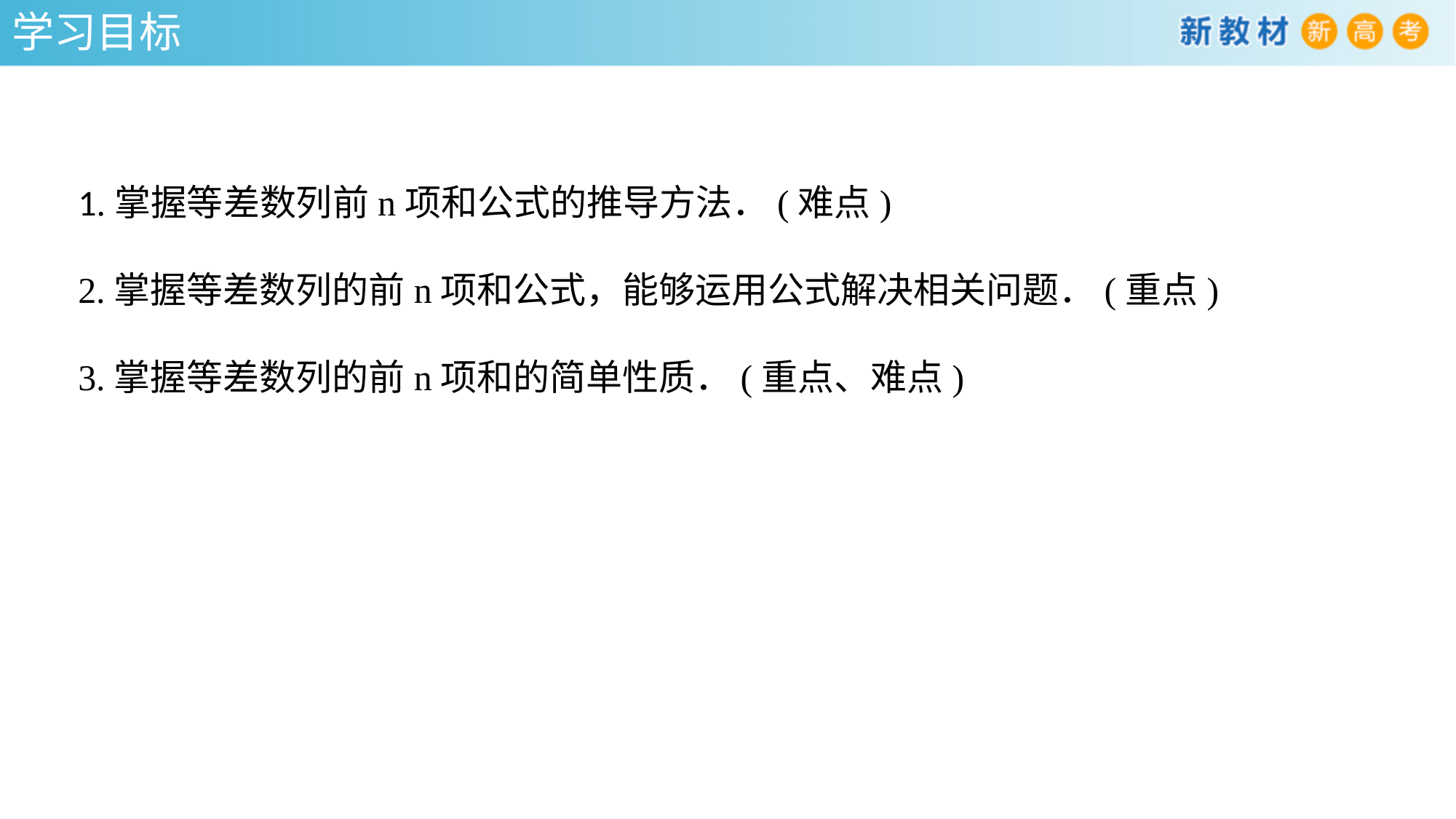

学习目标
1.掌握等差数列前n项和公式的推导方法．(难点)
2.掌握等差数列的前n项和公式，能够运用公式解决相关问题．(重点)
3.掌握等差数列的前n项和的简单性质．(重点、难点)